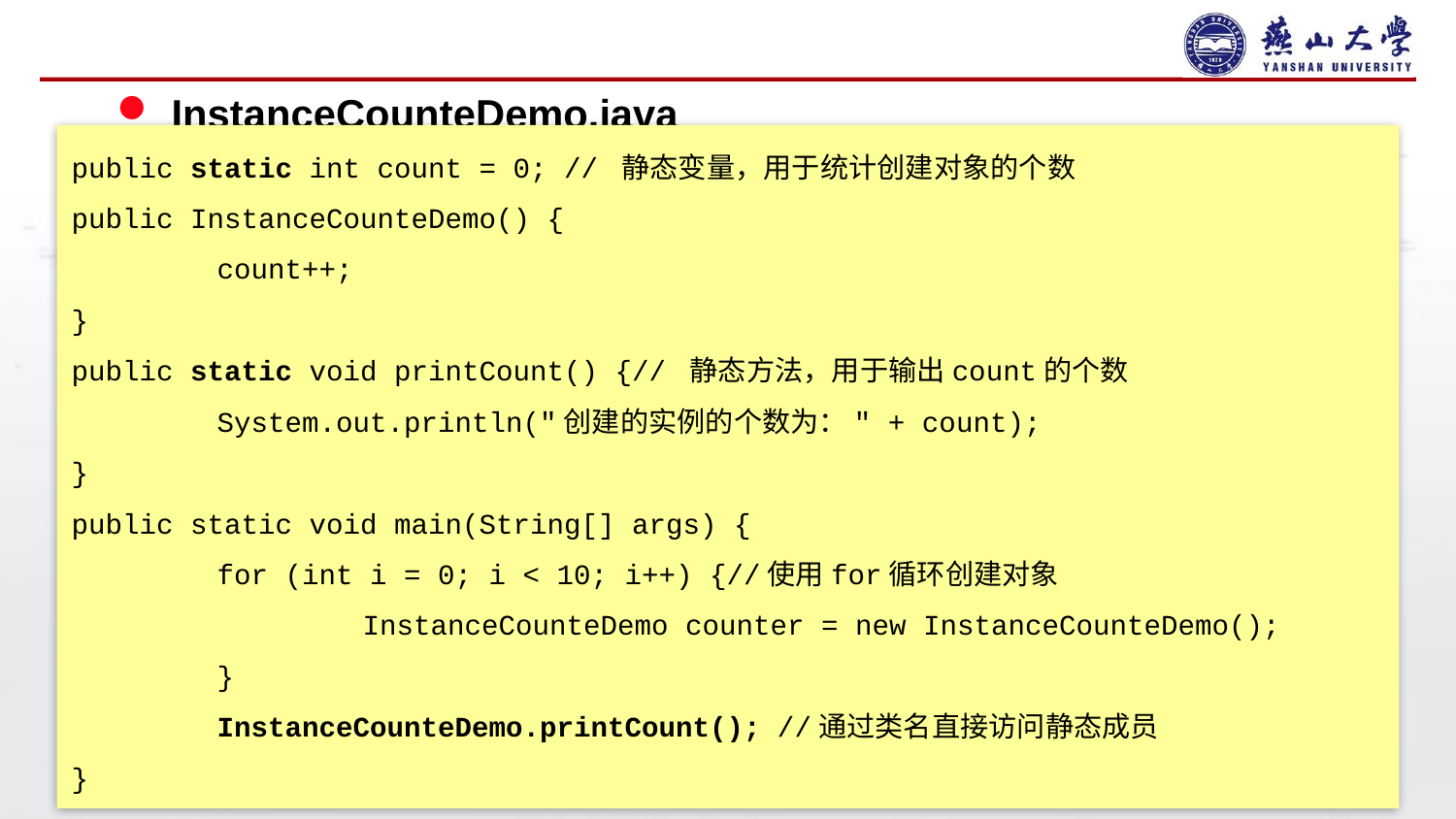

#
InstanceCounteDemo.java

public static int count = 0; // 静态变量，用于统计创建对象的个数
public InstanceCounteDemo() {
	count++;
}
public static void printCount() {// 静态方法，用于输出count的个数
	System.out.println("创建的实例的个数为：" + count);
}
public static void main(String[] args) {
	for (int i = 0; i < 10; i++) {//使用for循环创建对象
		InstanceCounteDemo counter = new InstanceCounteDemo();
	}
	InstanceCounteDemo.printCount(); //通过类名直接访问静态成员
}